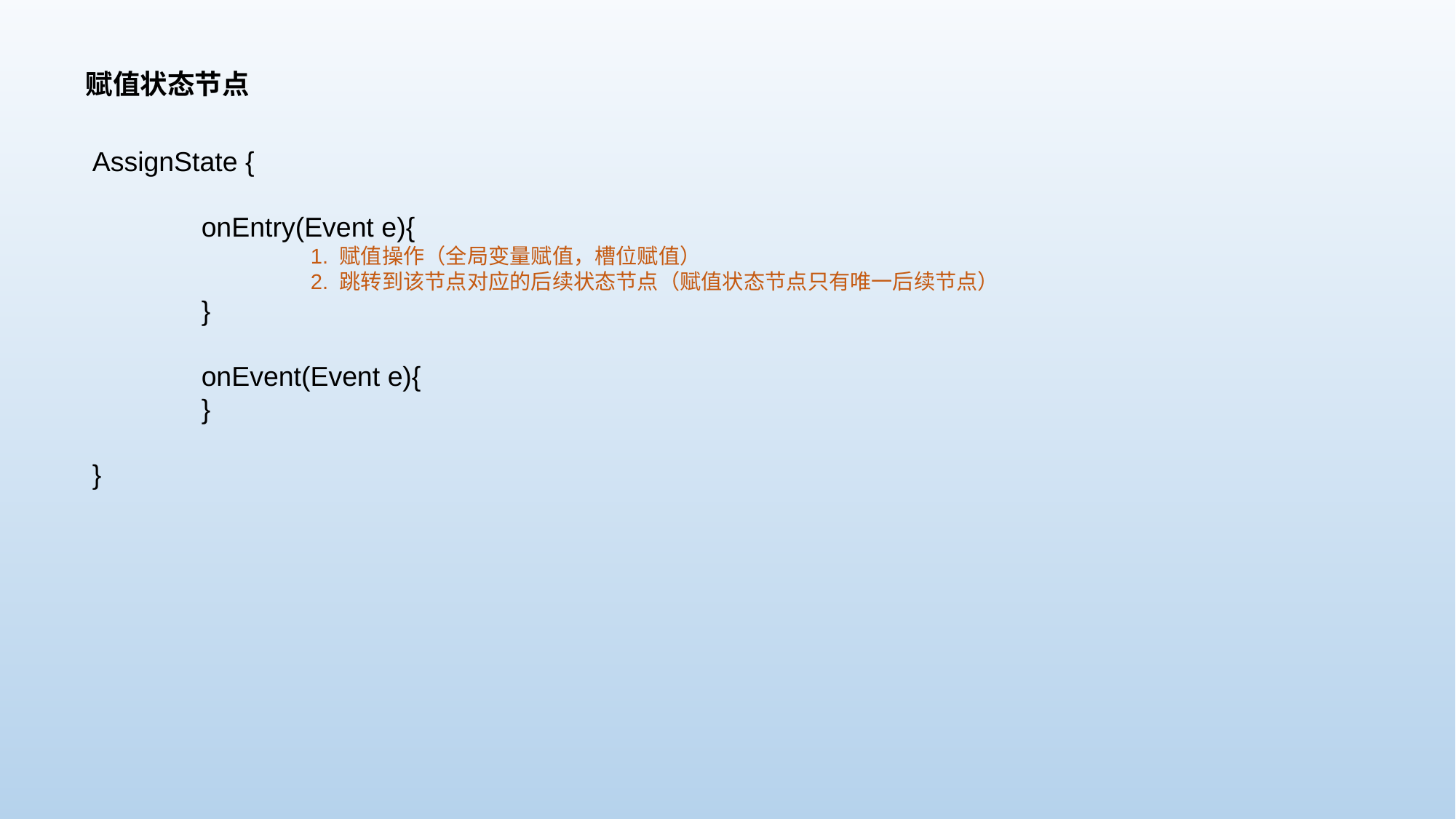

赋值状态节点
AssignState {

	onEntry(Event e){
		1. 赋值操作（全局变量赋值，槽位赋值）
		2. 跳转到该节点对应的后续状态节点（赋值状态节点只有唯一后续节点）
	}

	onEvent(Event e){
	}

}